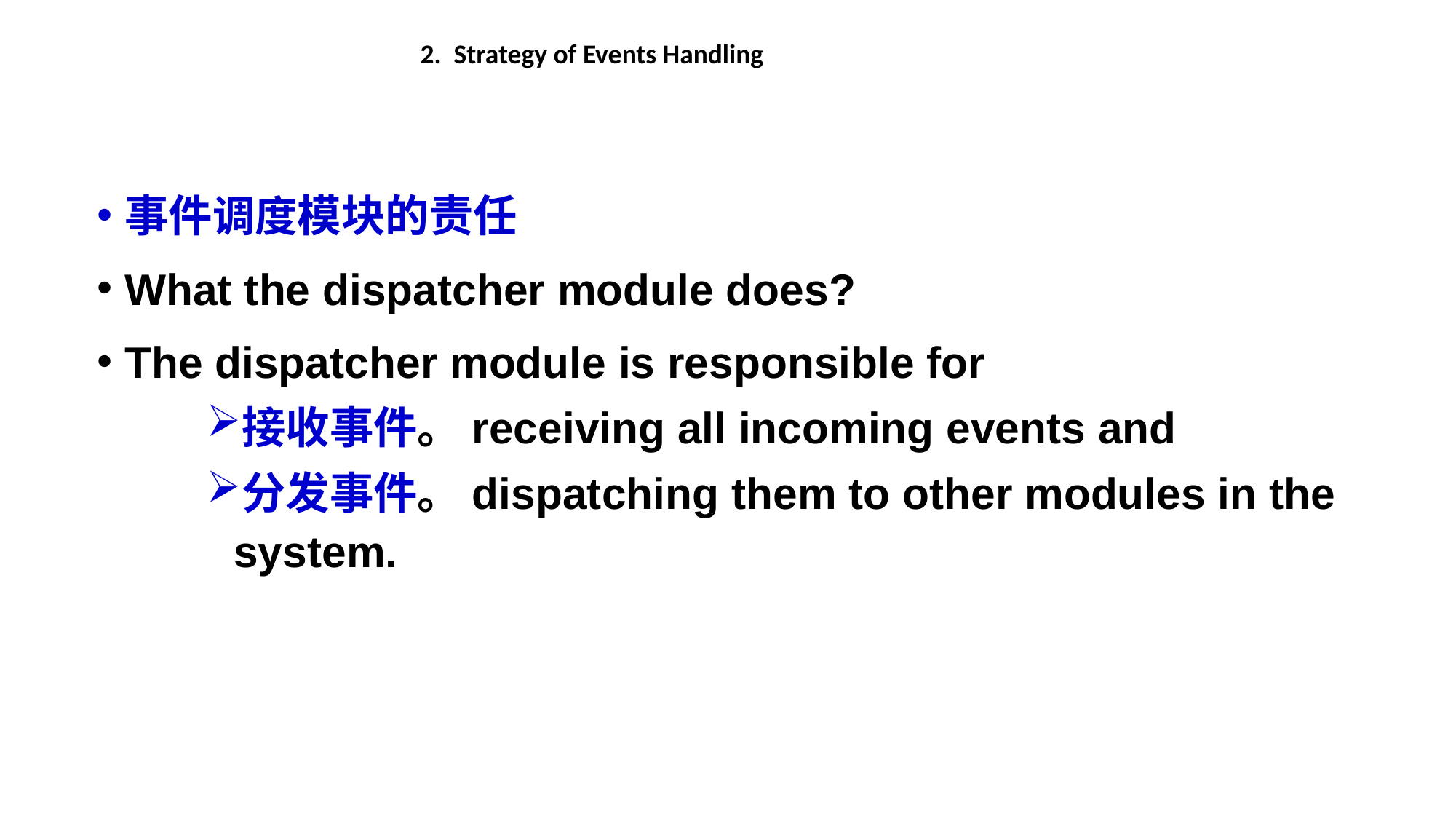

2.  Strategy of Events Handling
事件调度模块的责任
What the dispatcher module does?
The dispatcher module is responsible for
接收事件。receiving all incoming events and
分发事件。dispatching them to other modules in the system.